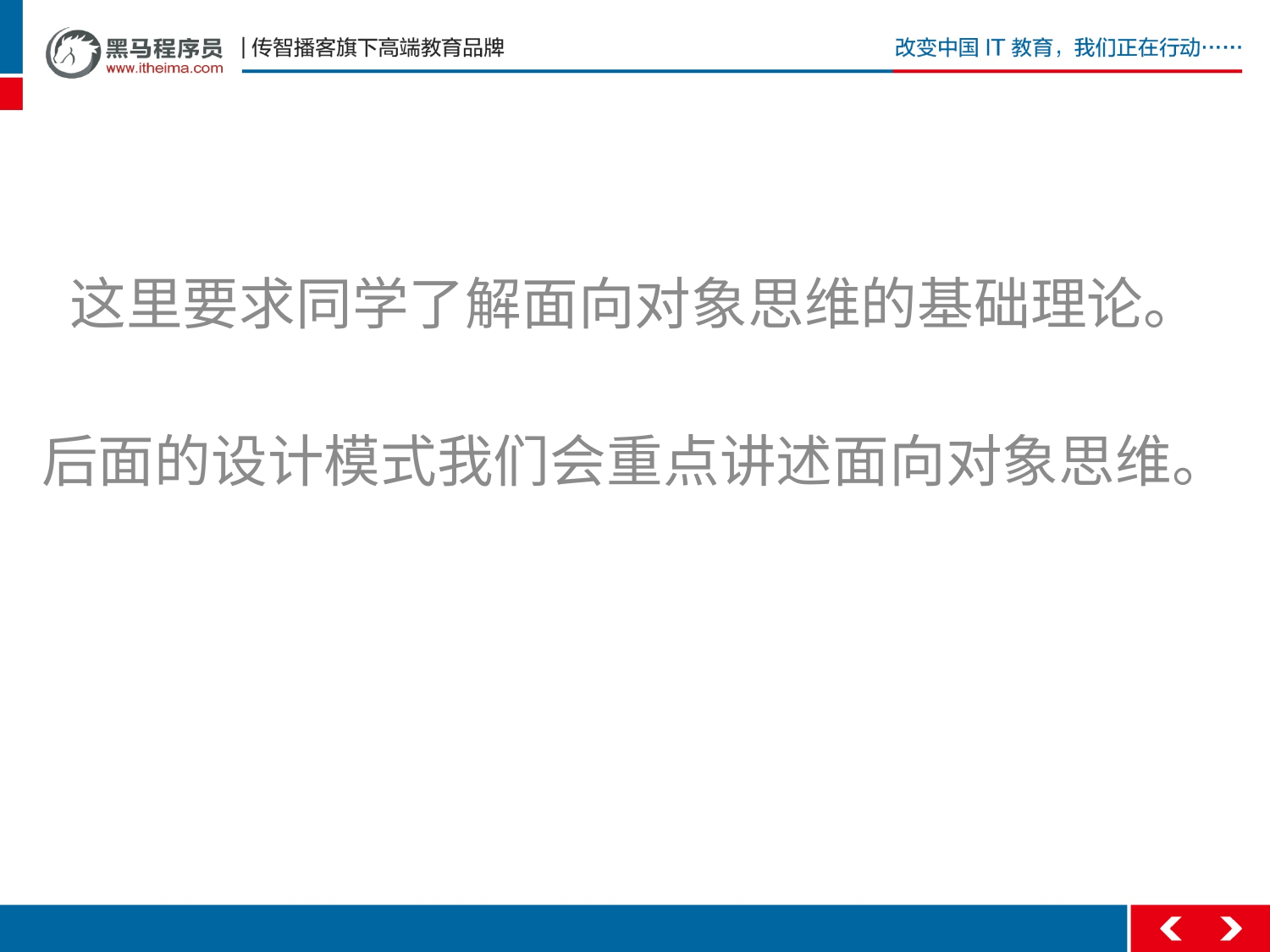

#
这里要求同学了解面向对象思维的基础理论。

后面的设计模式我们会重点讲述面向对象思维。